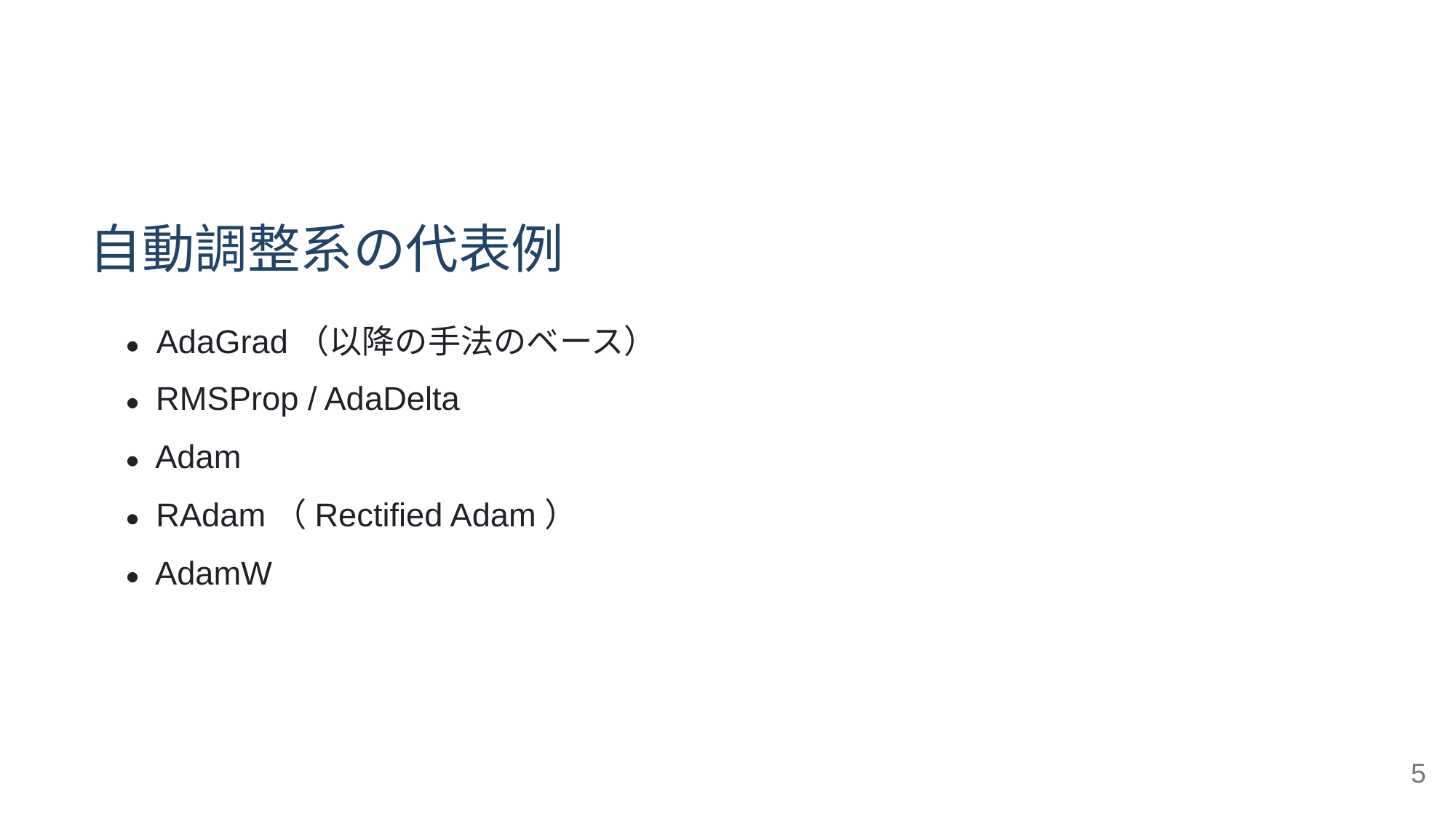

⾃動調整系の代表例
AdaGrad（以降の⼿法のベース）

RMSProp / AdaDelta

Adam

RAdam（Rectified Adam）

AdamW

5